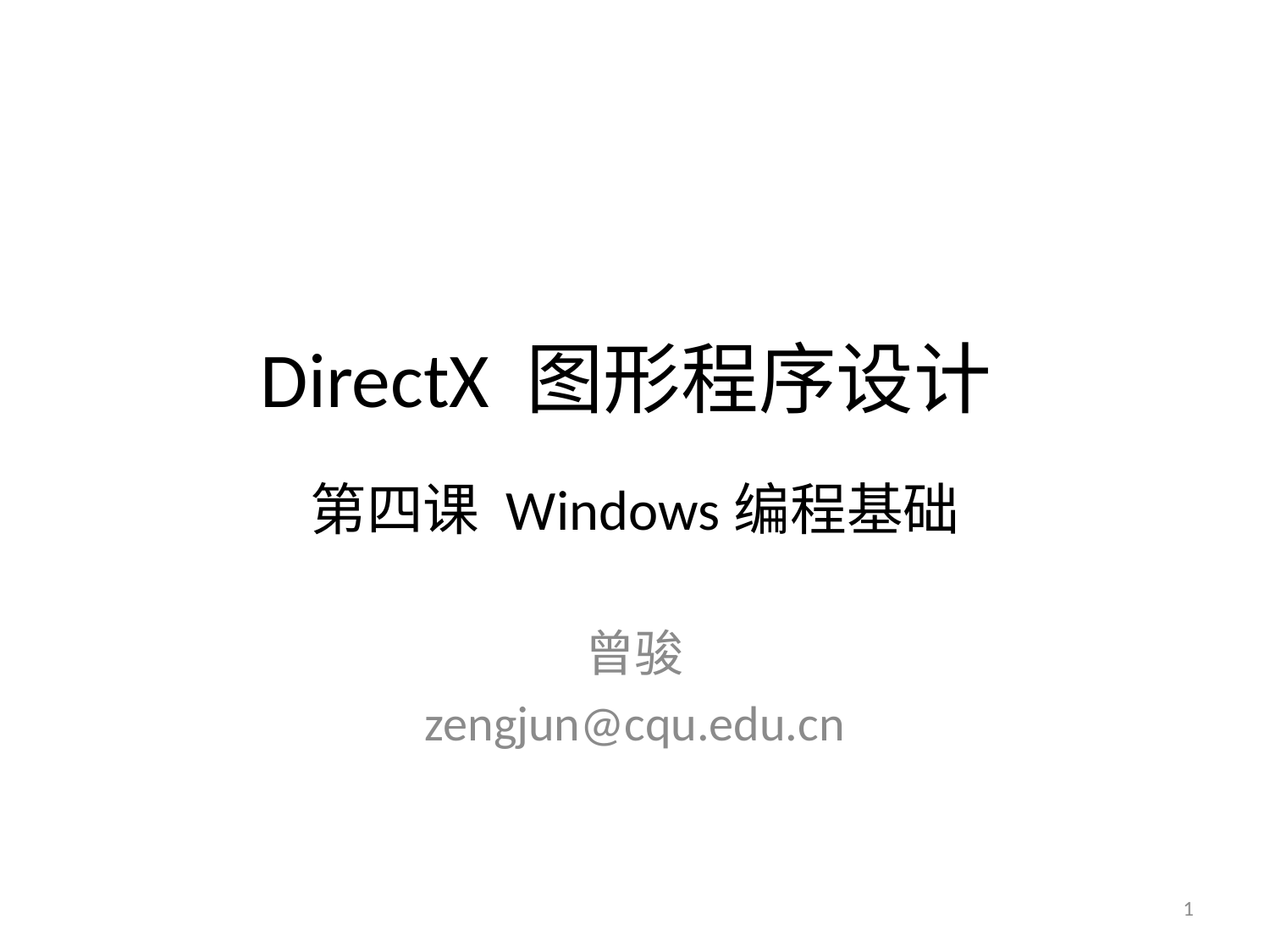

# DirectX 图形程序设计 第四课 Windows编程基础
曾骏
zengjun@cqu.edu.cn
1